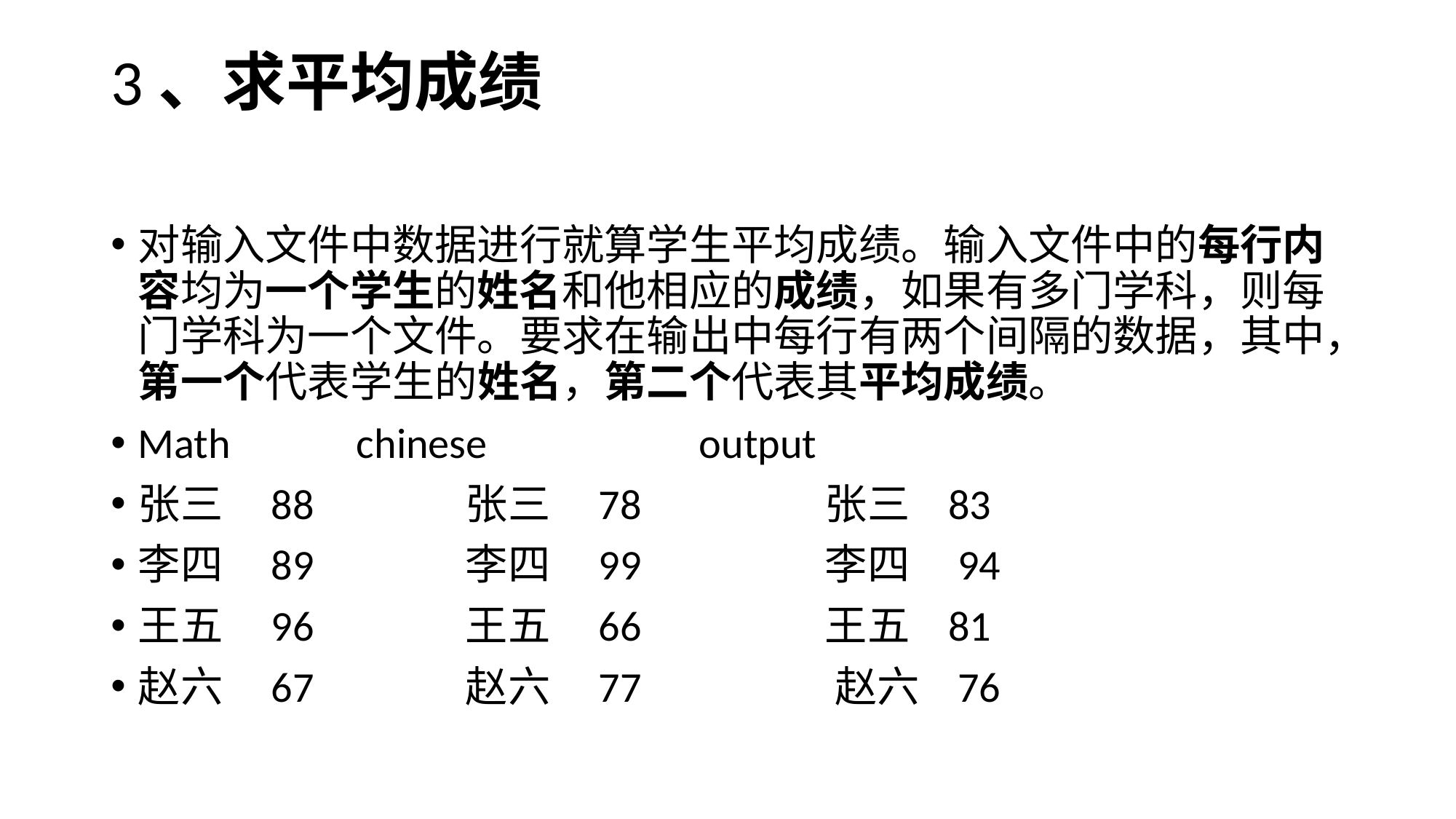

# 3、求平均成绩
对输入文件中数据进行就算学生平均成绩。输入文件中的每行内容均为一个学生的姓名和他相应的成绩，如果有多门学科，则每门学科为一个文件。要求在输出中每行有两个间隔的数据，其中，第一个代表学生的姓名，第二个代表其平均成绩。
Math             	chinese                      output
张三    88	 	张三    78                  张三   83
李四    89		李四    99                  李四    94
王五    96		王五    66                  王五   81
赵六    67		赵六    77                   赵六   76